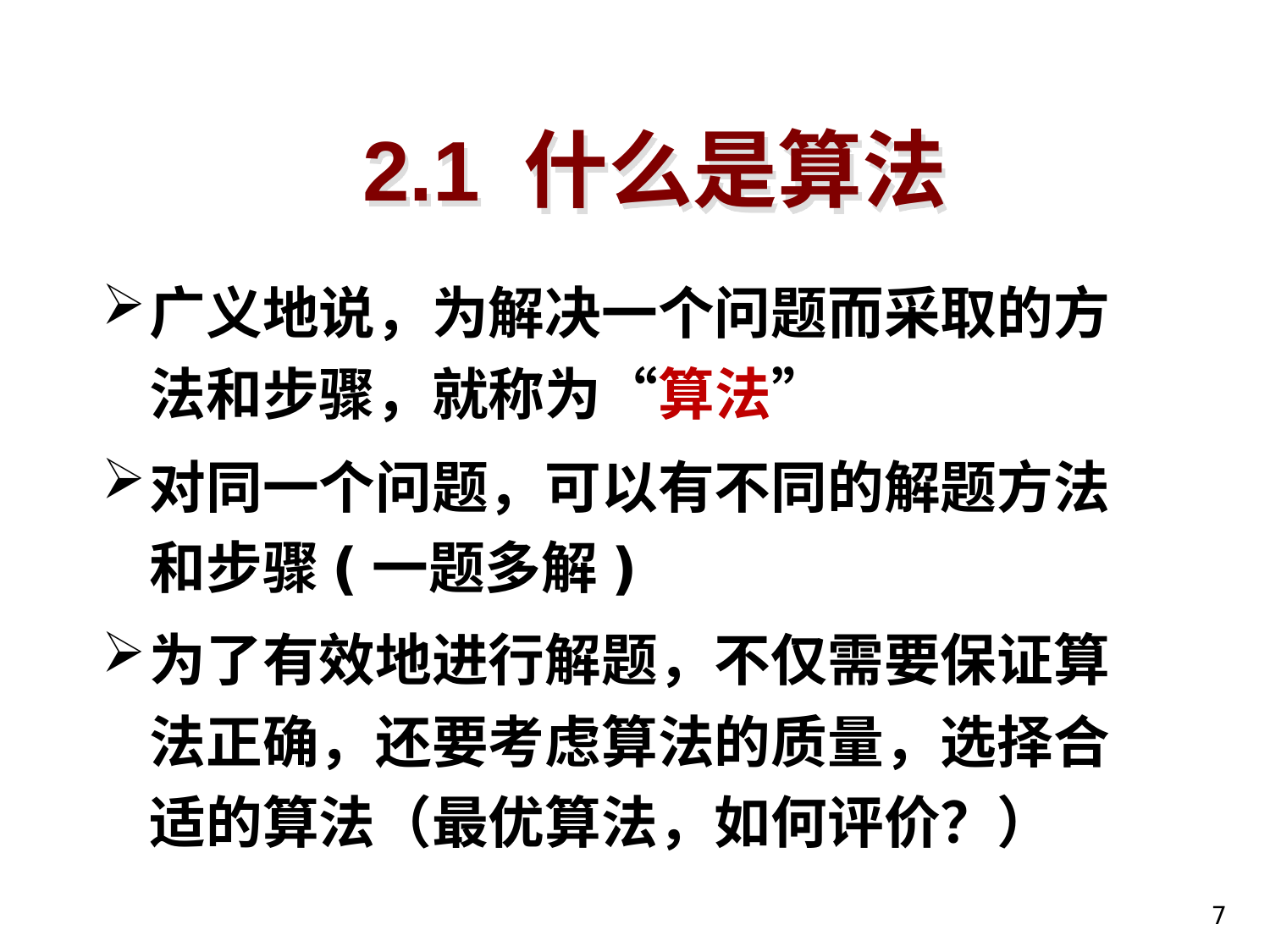

# 2.1 什么是算法
广义地说，为解决一个问题而采取的方法和步骤，就称为“算法”
对同一个问题，可以有不同的解题方法和步骤(一题多解)
为了有效地进行解题，不仅需要保证算法正确，还要考虑算法的质量，选择合适的算法（最优算法，如何评价？）
7